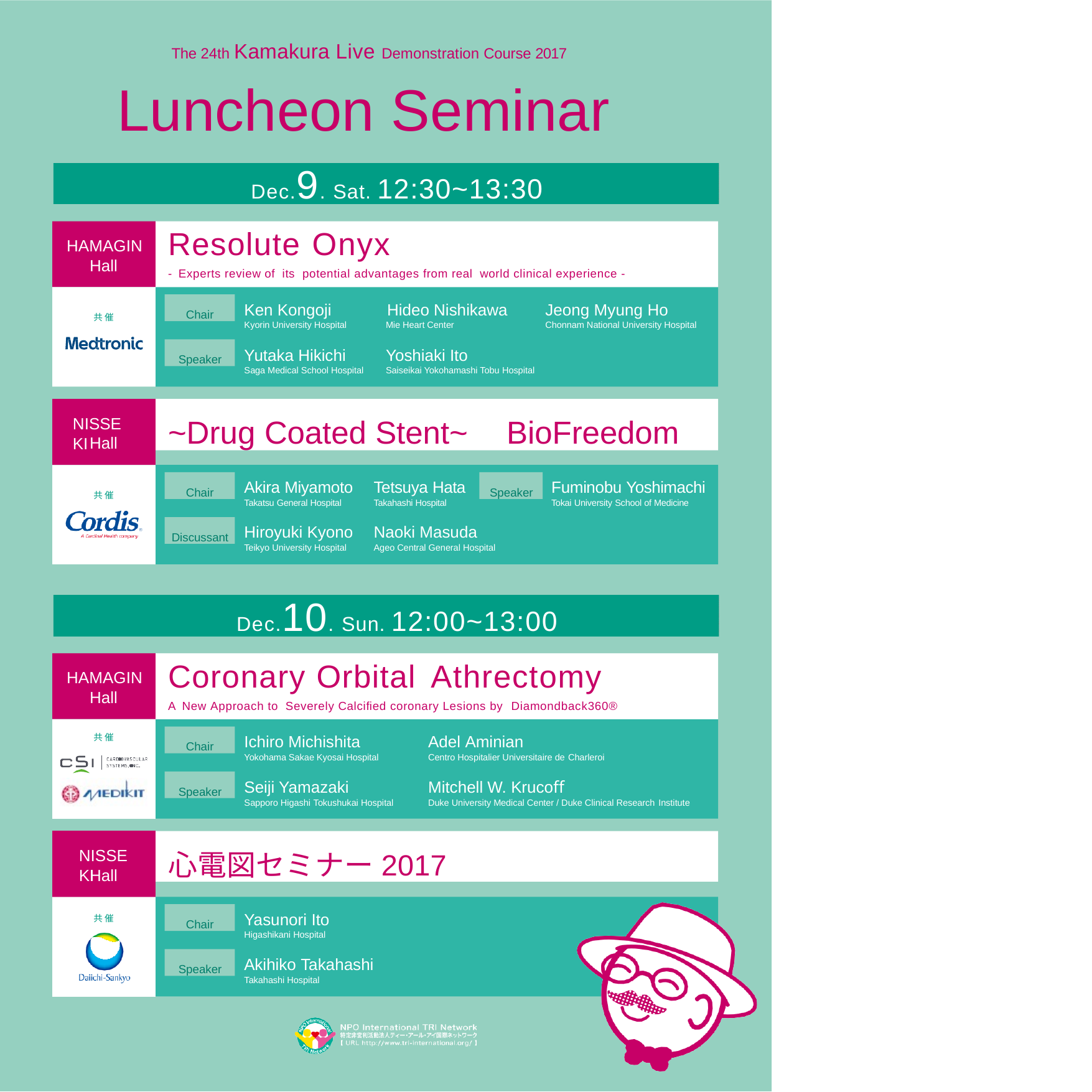

The 24th Kamakura Live Demonstration Course 2017
# Luncheon Seminar
Dec.9. Sat. 12:30~13:30

Resolute Onyx
HAMAGIN
Hall
-  Experts review of  its  potential advantages from real  world clinical experience -

Chair
Ken Kongoji	Hideo Nishikawa	Jeong Myung Ho
共催
Kyorin University Hospital

Yutaka Hikichi
Mie Heart Center	Chonnam National University Hospital

Yoshiaki Ito

Speaker
Saga Medical School Hospital
Saiseikai Yokohamashi Tobu Hospital
~Drug Coated Stent~	BioFreedom

NISSEKI
Hall

Chair
Speaker
Akira Miyamoto	Tetsuya Hata
Fuminobu Yoshimachi
共催
Takatsu General Hospital	Takahashi Hospital
Tokai University School of Medicine
Discussant
Hiroyuki Kyono	Naoki Masuda
Teikyo University Hospital	Ageo Central General Hospital
Dec.10. Sun. 12:00~13:00

Coronary Orbital Athrectomy
HAMAGIN
Hall
A  New Approach to  Severely Calciﬁed coronary Lesions by  Diamondback360®

Chair
Ichiro Michishita	Adel Aminian
Yokohama Sakae Kyosai Hospital	Centro Hospitalier Universitaire de Charleroi

Seiji Yamazaki	Mitchell W. Krucoﬀ
Sapporo Higashi Tokushukai Hospital	Duke University Medical Center / Duke Clinical Research Institute
共催

Speaker

心電図セミナー2017

NISSEKI
Hall

共催

Chair
Yasunori Ito
Higashikani Hospital
Speaker
Akihiko Takahashi
Takahashi Hospital